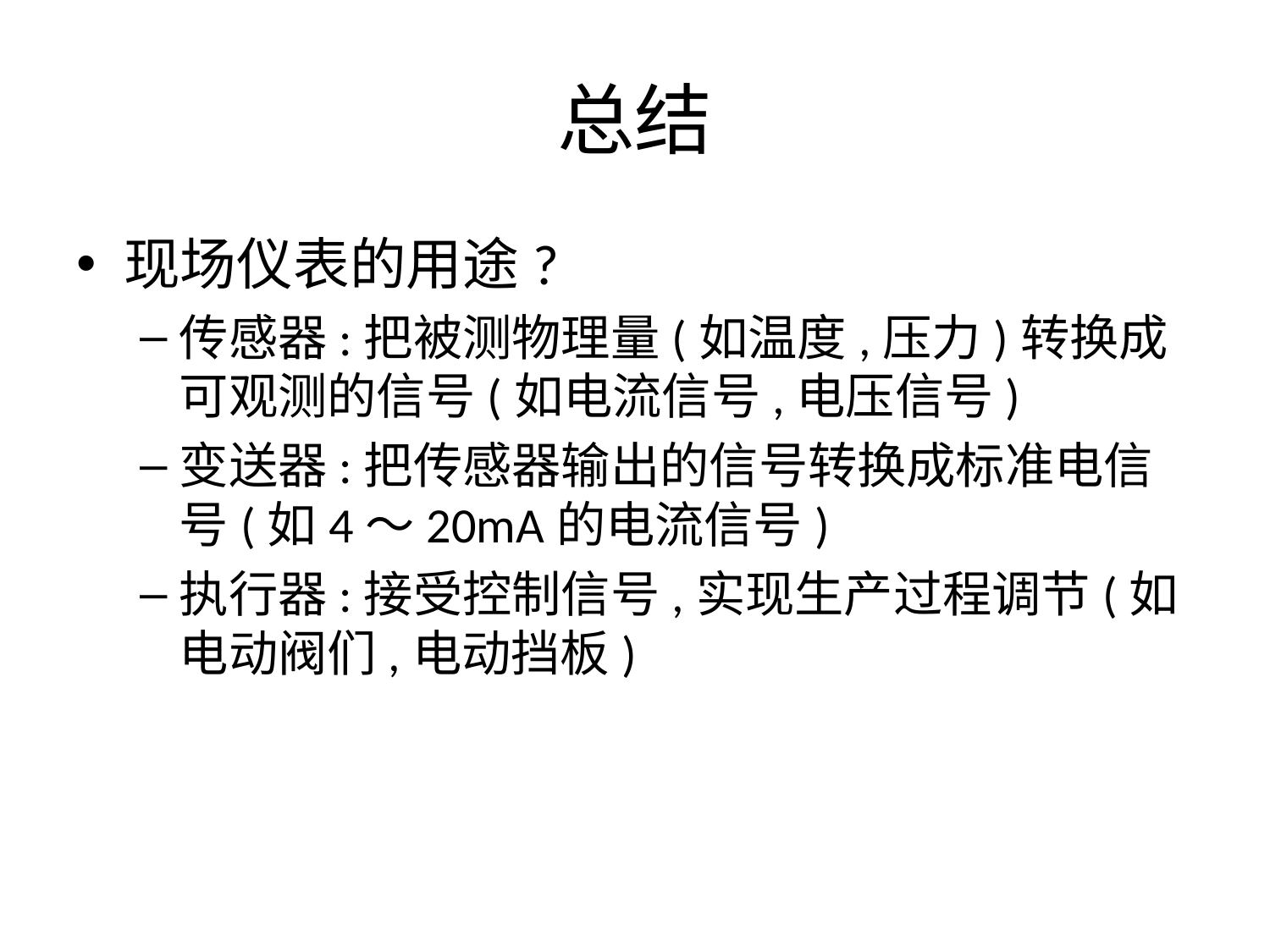

# 总结
现场仪表的用途?
传感器:把被测物理量(如温度,压力)转换成可观测的信号(如电流信号,电压信号)
变送器:把传感器输出的信号转换成标准电信号(如4～20mA的电流信号)
执行器:接受控制信号,实现生产过程调节(如电动阀们,电动挡板)